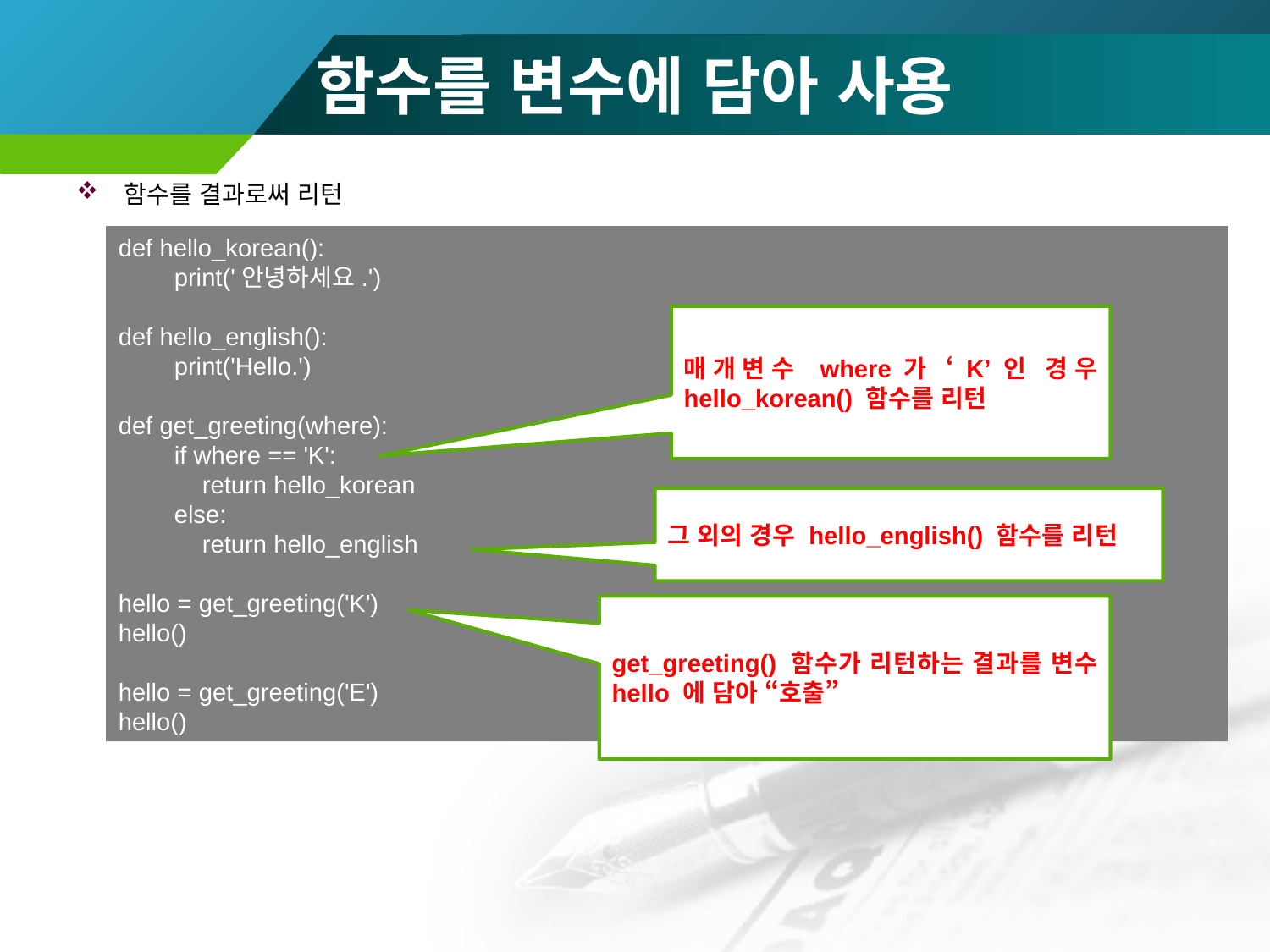

# 함수를 변수에 담아 사용

함수를 결과로써 리턴
def hello_korean():
        print('안녕하세요.')

def hello_english():
        print('Hello.')

def get_greeting(where):
        if where == 'K':
            return hello_korean
        else:
            return hello_english

hello = get_greeting('K')
hello()

hello = get_greeting('E')
hello()
매개변수 where가 ‘K’인 경우 hello_korean() 함수를 리턴
그 외의 경우 hello_english() 함수를 리턴
get_greeting() 함수가 리턴하는 결과를 변수 hello 에 담아 “호출”